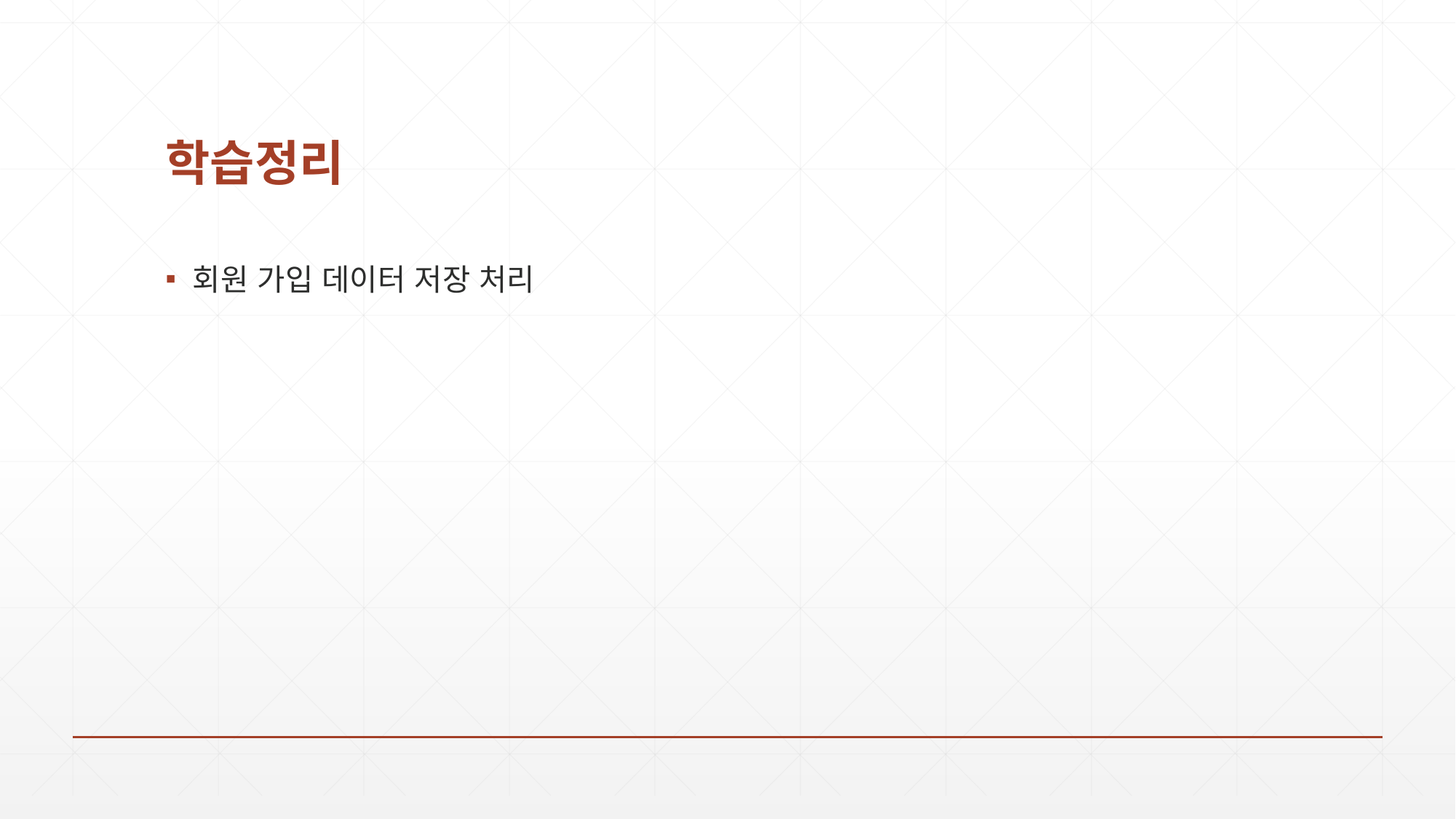

# 학습정리
회원 가입 데이터 저장 처리